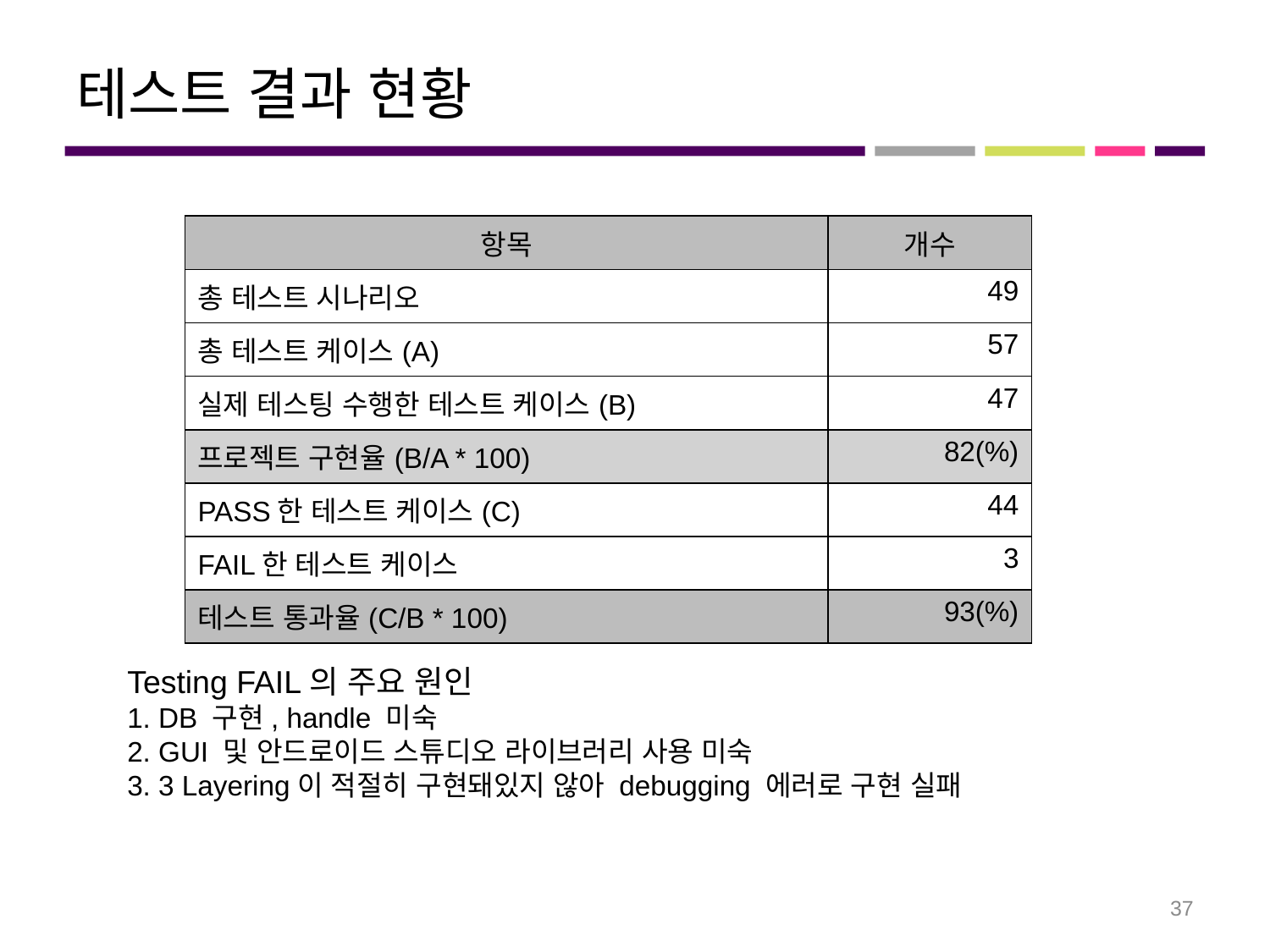

# 테스트 결과 현황
| 항목 | 개수 |
| --- | --- |
| 총 테스트 시나리오 | 49 |
| 총 테스트 케이스(A) | 57 |
| 실제 테스팅 수행한 테스트 케이스(B) | 47 |
| 프로젝트 구현율(B/A \* 100) | 82(%) |
| PASS한 테스트 케이스(C) | 44 |
| FAIL한 테스트 케이스 | 3 |
| 테스트 통과율(C/B \* 100) | 93(%) |
Testing FAIL의 주요 원인
1. DB 구현, handle 미숙
2. GUI 및 안드로이드 스튜디오 라이브러리 사용 미숙
3. 3 Layering이 적절히 구현돼있지 않아 debugging 에러로 구현 실패
37